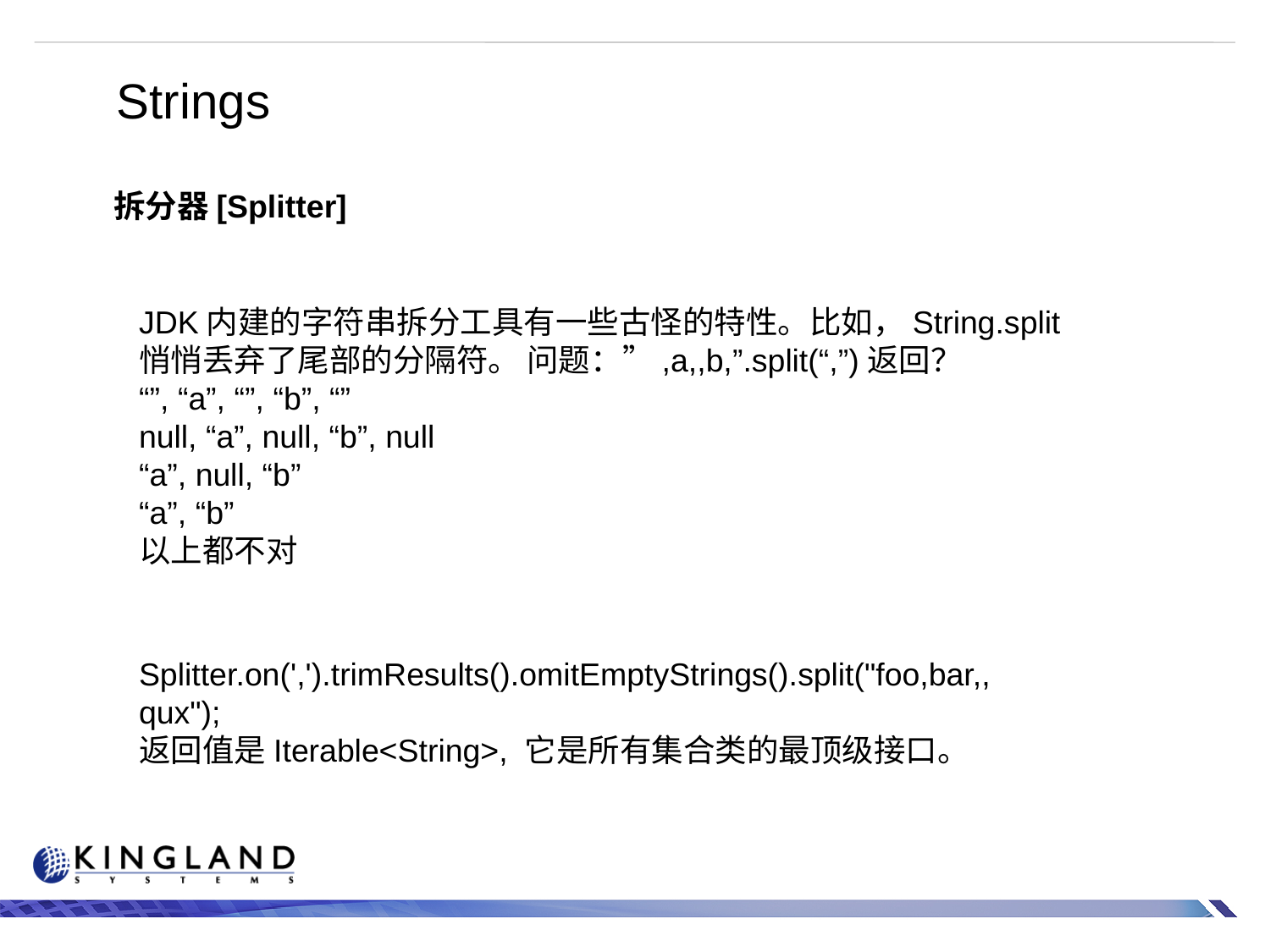

Strings
拆分器[Splitter]
JDK内建的字符串拆分工具有一些古怪的特性。比如，String.split悄悄丢弃了尾部的分隔符。 问题：”,a,,b,”.split(“,”)返回？
“”, “a”, “”, “b”, “”
null, “a”, null, “b”, null
“a”, null, “b”
“a”, “b”
以上都不对
Splitter.on(',').trimResults().omitEmptyStrings().split("foo,bar,,   qux");
返回值是Iterable<String>, 它是所有集合类的最顶级接口。